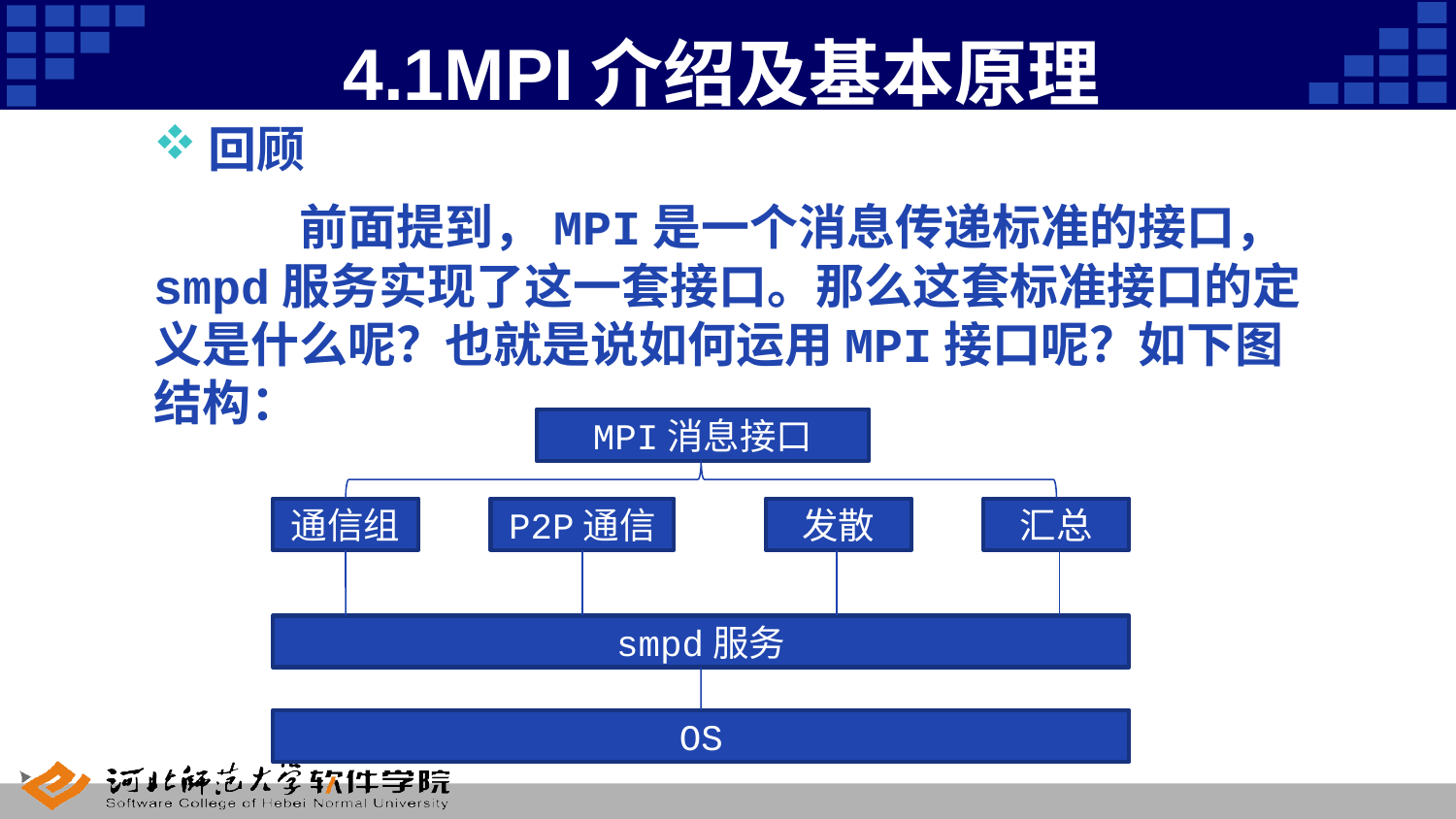

# 4.1MPI介绍及基本原理
回顾
	前面提到，MPI是一个消息传递标准的接口，smpd服务实现了这一套接口。那么这套标准接口的定义是什么呢？也就是说如何运用MPI接口呢？如下图结构：

MPI消息接口
通信组
P2P通信
发散
汇总
smpd服务
OS